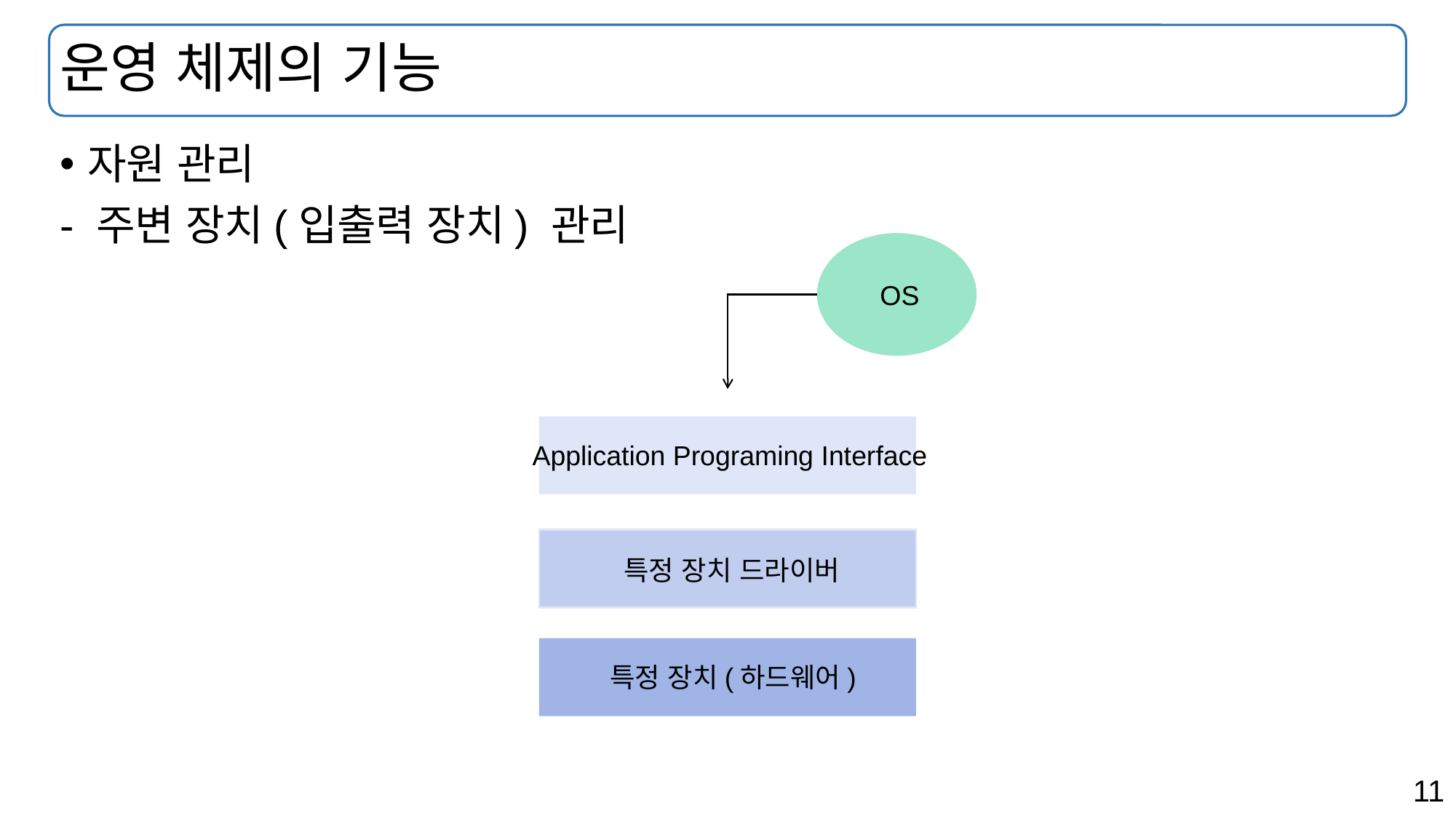

# 운영 체제의 기능
자원 관리
- 주변 장치(입출력 장치) 관리

OS

Application Programing Interface

특정 장치 드라이버

특정 장치(하드웨어)